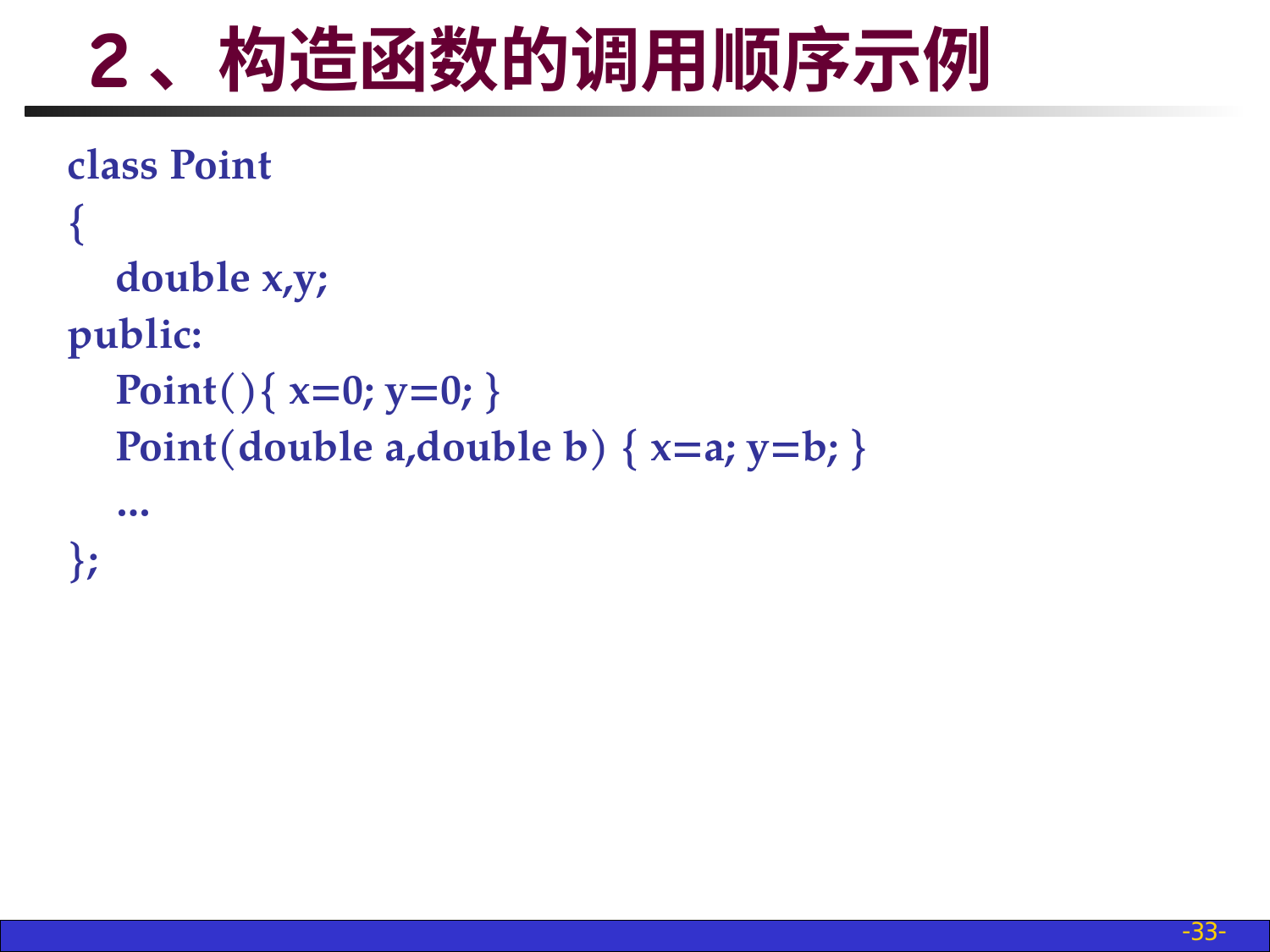

# 2、构造函数的调用顺序示例
class Point
{
	double x,y;
public:
	Point(){ x=0; y=0; }
	Point(double a,double b) { x=a; y=b; }
	…
};
-33-